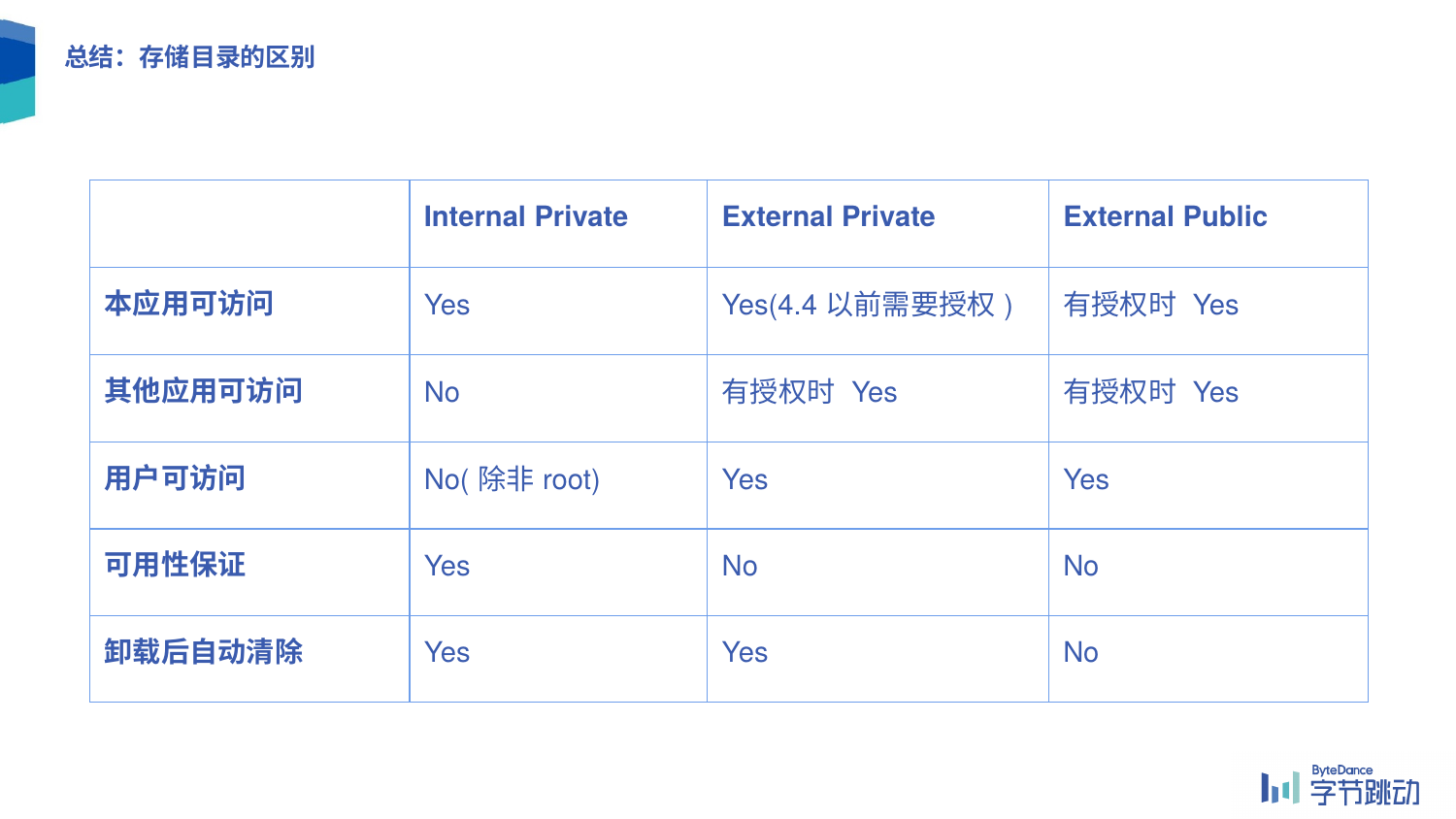

# 总结：存储目录的区别
|  | Internal Private | External Private | External Public |
| --- | --- | --- | --- |
| 本应用可访问 | Yes | Yes(4.4以前需要授权) | 有授权时 Yes |
| 其他应用可访问 | No | 有授权时 Yes | 有授权时 Yes |
| 用户可访问 | No(除非root) | Yes | Yes |
| 可用性保证 | Yes | No | No |
| 卸载后自动清除 | Yes | Yes | No |